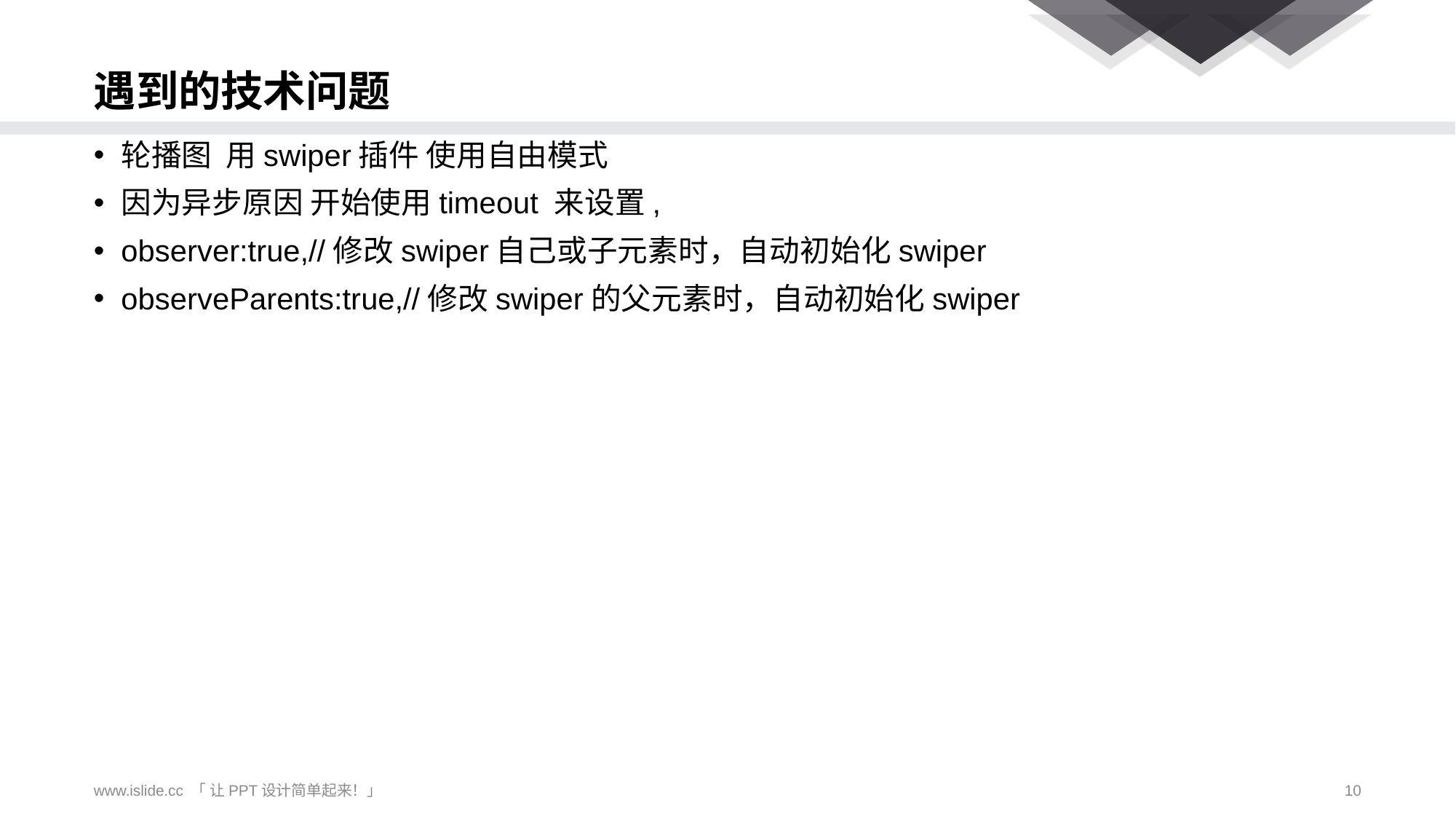

# 遇到的技术问题
轮播图  用swiper插件 使用自由模式
因为异步原因 开始使用timeout 来设置,
observer:true,//修改swiper自己或子元素时，自动初始化swiper
observeParents:true,//修改swiper的父元素时，自动初始化swiper
www.islide.cc 「 让PPT设计简单起来！」
10